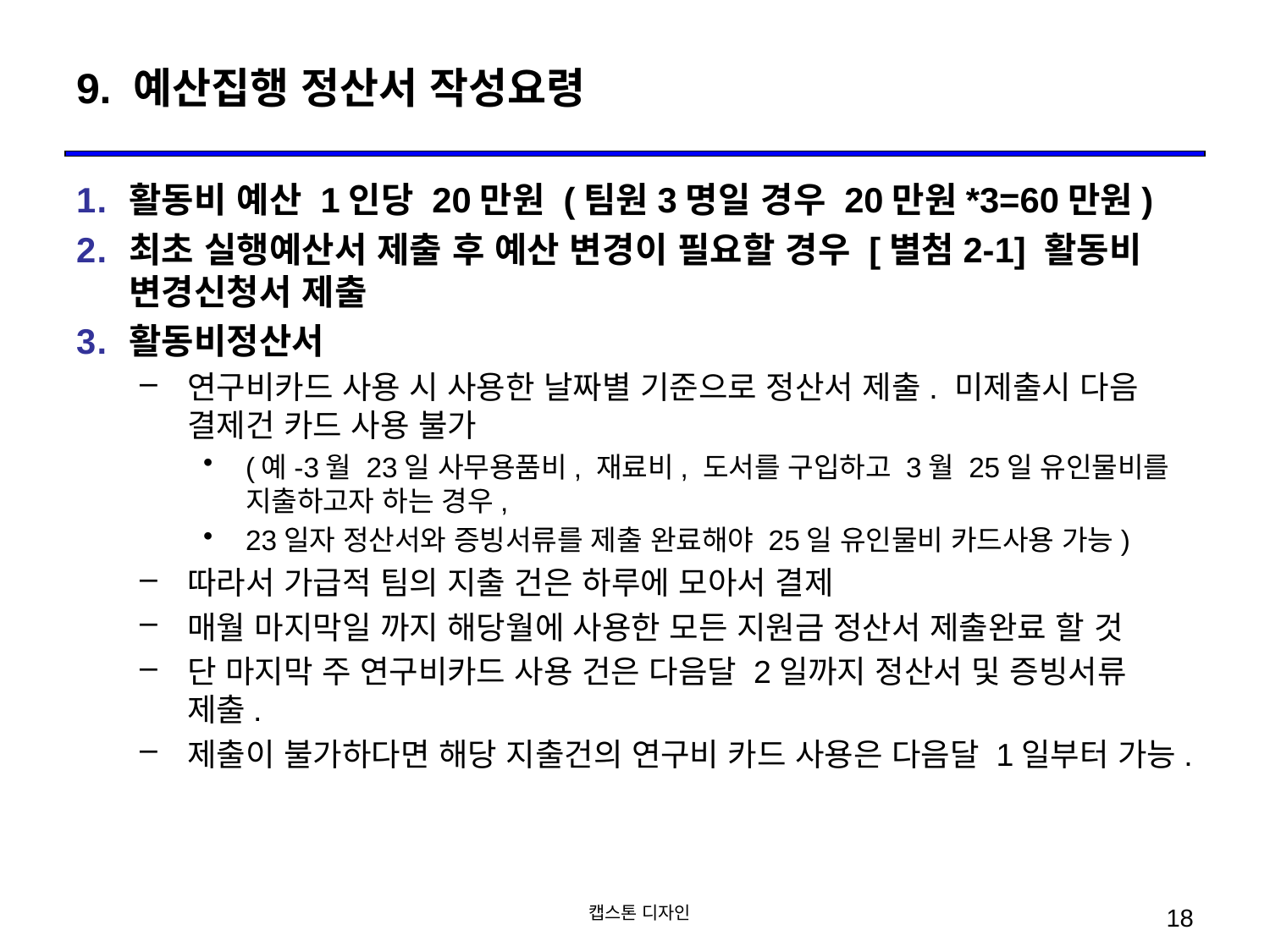

# 9. 예산집행 정산서 작성요령
활동비 예산 1인당 20만원 (팀원3명일 경우 20만원*3=60만원)
최초 실행예산서 제출 후 예산 변경이 필요할 경우 [별첨2-1] 활동비 변경신청서 제출
활동비정산서
연구비카드 사용 시 사용한 날짜별 기준으로 정산서 제출. 미제출시 다음 결제건 카드 사용 불가
(예-3월 23일 사무용품비, 재료비, 도서를 구입하고 3월 25일 유인물비를 지출하고자 하는 경우,
23일자 정산서와 증빙서류를 제출 완료해야 25일 유인물비 카드사용 가능)
따라서 가급적 팀의 지출 건은 하루에 모아서 결제
매월 마지막일 까지 해당월에 사용한 모든 지원금 정산서 제출완료 할 것
단 마지막 주 연구비카드 사용 건은 다음달 2일까지 정산서 및 증빙서류 제출.
제출이 불가하다면 해당 지출건의 연구비 카드 사용은 다음달 1일부터 가능.

 캡스톤 디자인
18